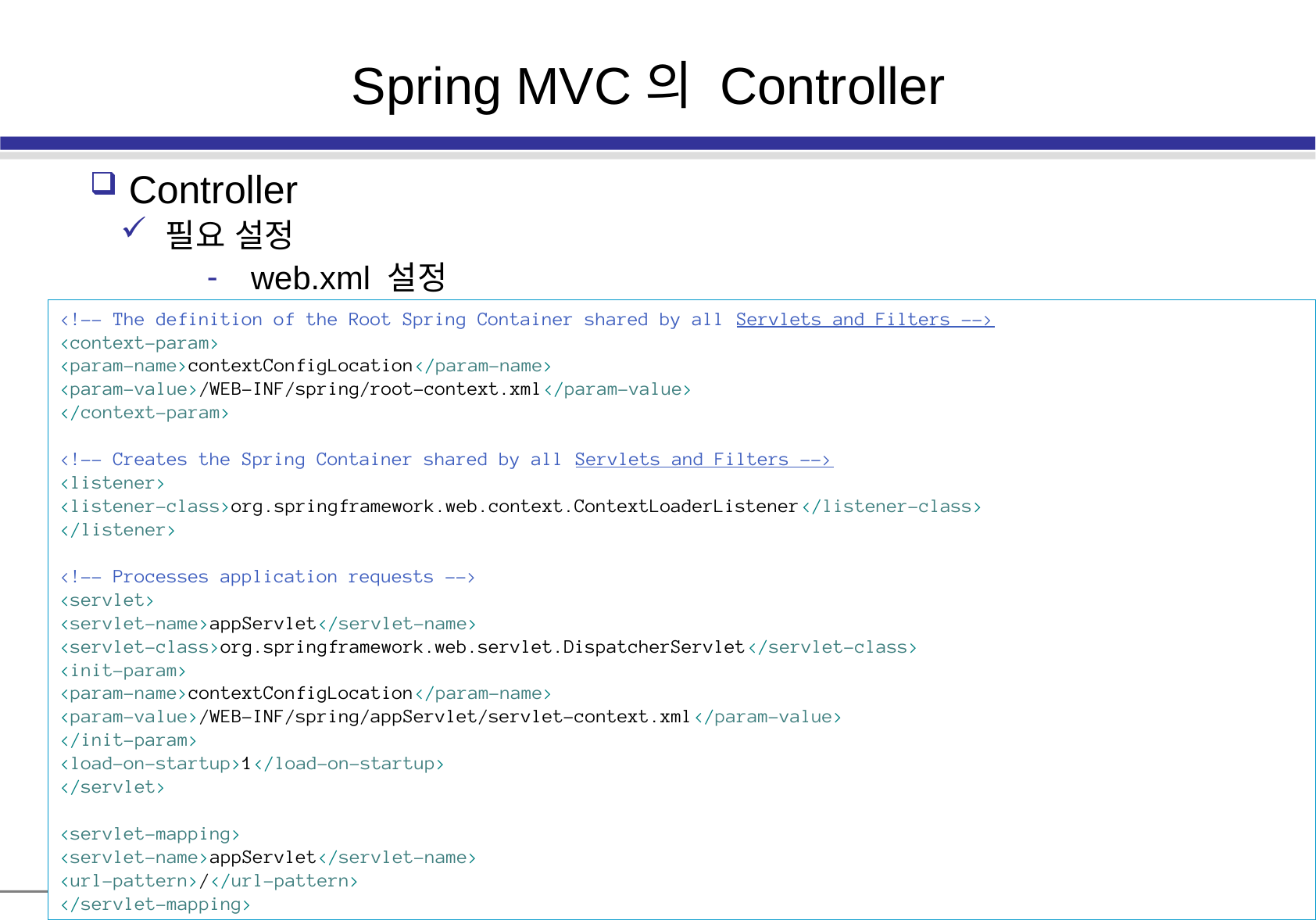

Spring MVC의 Controller
 Controller
 필요 설정
web.xml 설정

<!-- The definition of the Root Spring Container shared by all Servlets and Filters -->
<context-param>
<param-name>contextConfigLocation</param-name>
<param-value>/WEB-INF/spring/root-context.xml</param-value>
</context-param>

<!-- Creates the Spring Container shared by all Servlets and Filters -->
<listener>
<listener-class>org.springframework.web.context.ContextLoaderListener</listener-class>
</listener>

<!-- Processes application requests -->
<servlet>
<servlet-name>appServlet</servlet-name>
<servlet-class>org.springframework.web.servlet.DispatcherServlet</servlet-class>
<init-param>
<param-name>contextConfigLocation</param-name>
<param-value>/WEB-INF/spring/appServlet/servlet-context.xml</param-value>
</init-param>
<load-on-startup>1</load-on-startup>
</servlet>

<servlet-mapping>
<servlet-name>appServlet</servlet-name>
<url-pattern>/</url-pattern>
</servlet-mapping>
- 44 -